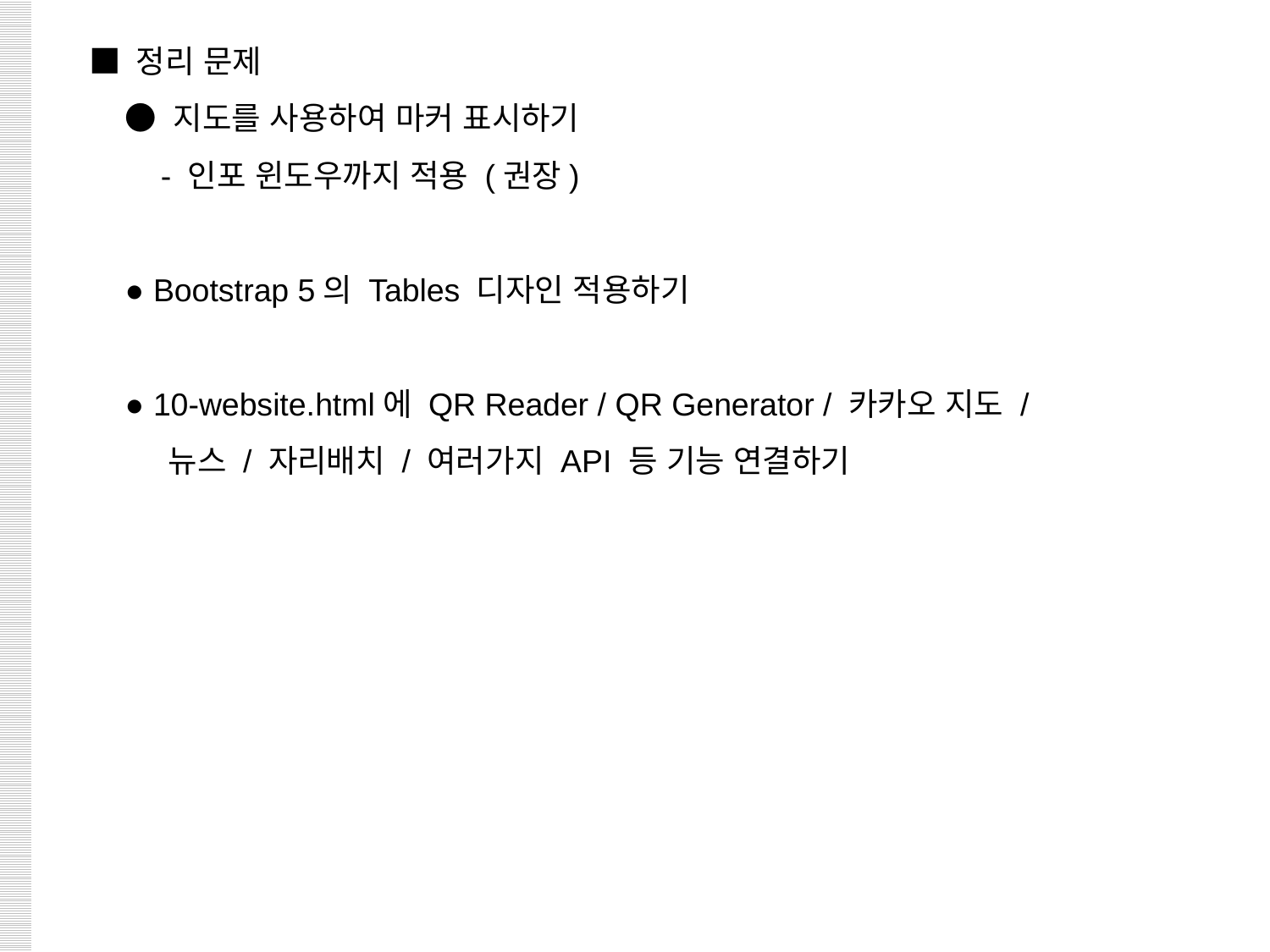

■ 정리 문제
    ● 지도를 사용하여 마커 표시하기
        - 인포 윈도우까지 적용 (권장)

    ● Bootstrap 5의 Tables 디자인 적용하기

    ● 10-website.html에 QR Reader / QR Generator / 카카오 지도 /
        뉴스 / 자리배치 / 여러가지 API 등 기능 연결하기